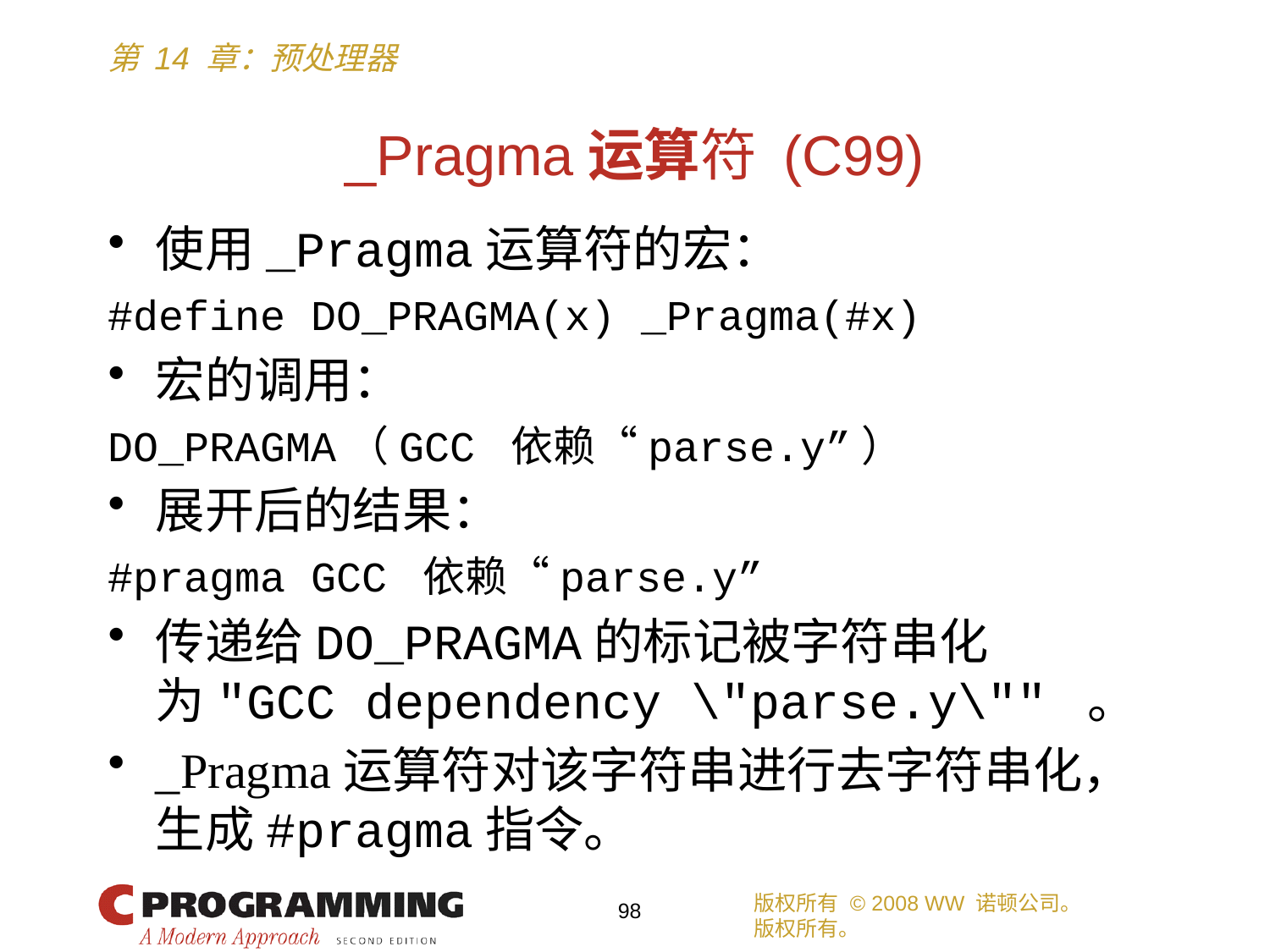

# _Pragma运算符 (C99)
使用_Pragma运算符的宏：
#define DO_PRAGMA(x) _Pragma(#x)
宏的调用：
DO_PRAGMA（GCC 依赖“parse.y”）
展开后的结果：
#pragma GCC 依赖“parse.y”
传递给DO_PRAGMA的标记被字符串化为"GCC dependency \"parse.y\"" 。
_Pragma运算符对该字符串进行去字符串化，生成#pragma指令。
版权所有 © 2008 WW 诺顿公司。
版权所有。
98